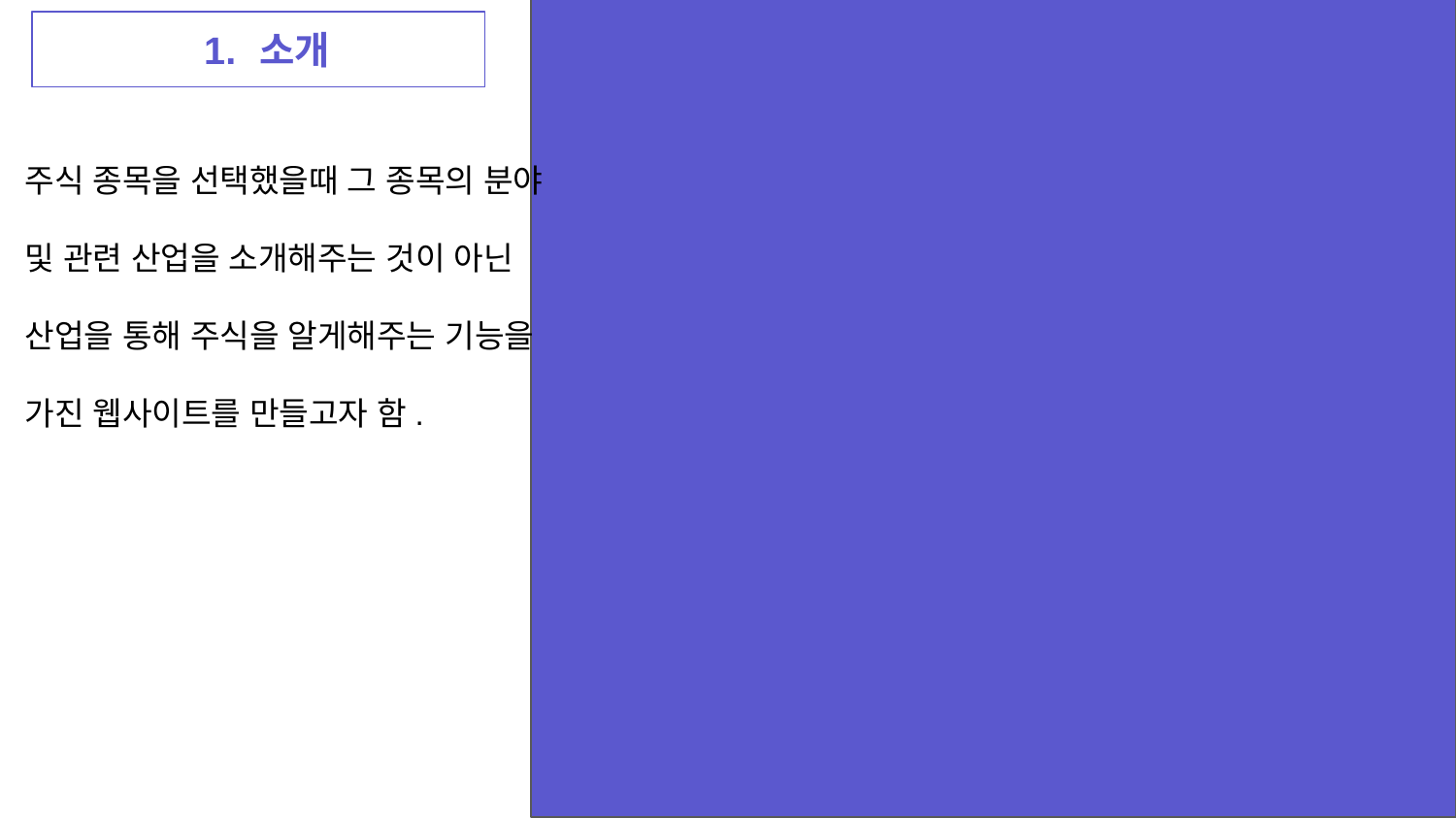

소개

주식 종목을 선택했을때 그 종목의 분야 및 관련 산업을 소개해주는 것이 아닌 산업을 통해 주식을 알게해주는 기능을 가진 웹사이트를 만들고자 함.